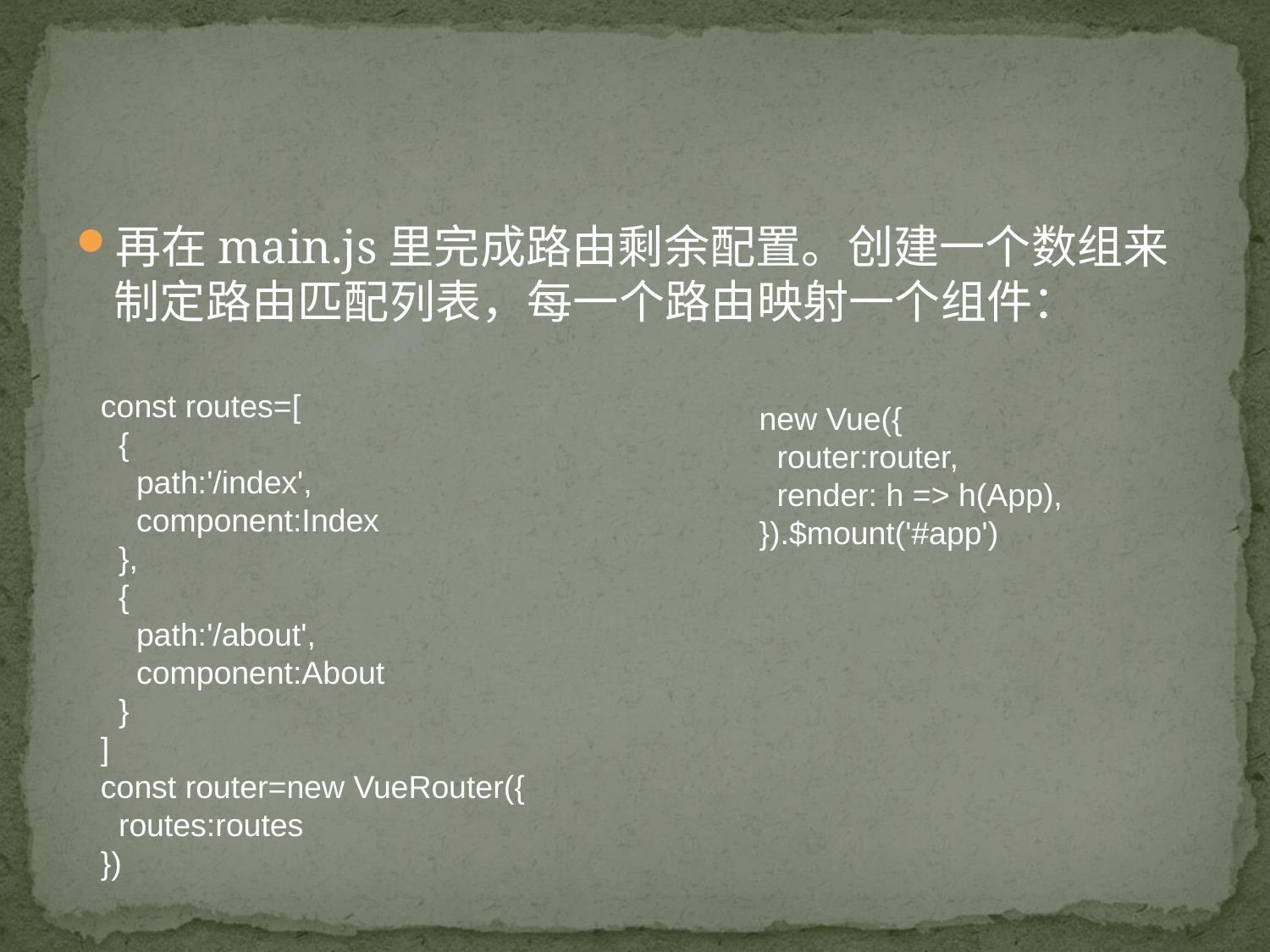

#
再在main.js里完成路由剩余配置。创建一个数组来制定路由匹配列表，每一个路由映射一个组件：
const routes=[
  {
    path:'/index',
    component:Index
  },
  {
    path:'/about',
    component:About
  }
]
const router=new VueRouter({
  routes:routes
})
new Vue({
  router:router,
  render: h => h(App),
}).$mount('#app')